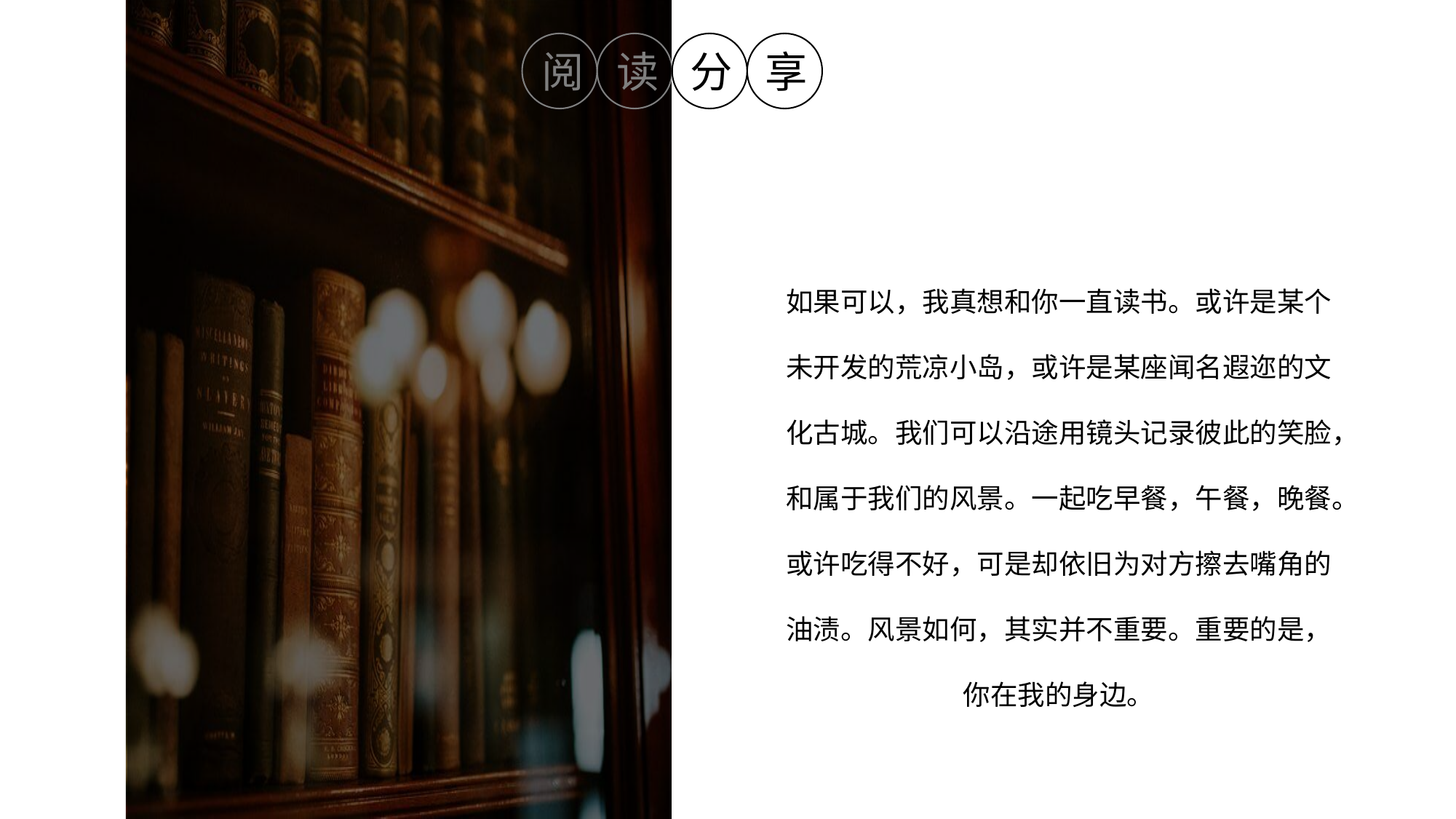

阅
读
分
享
如果可以，我真想和你一直读书。或许是某个未开发的荒凉小岛，或许是某座闻名遐迩的文化古城。我们可以沿途用镜头记录彼此的笑脸，和属于我们的风景。一起吃早餐，午餐，晚餐。或许吃得不好，可是却依旧为对方擦去嘴角的油渍。风景如何，其实并不重要。重要的是，你在我的身边。
延迟